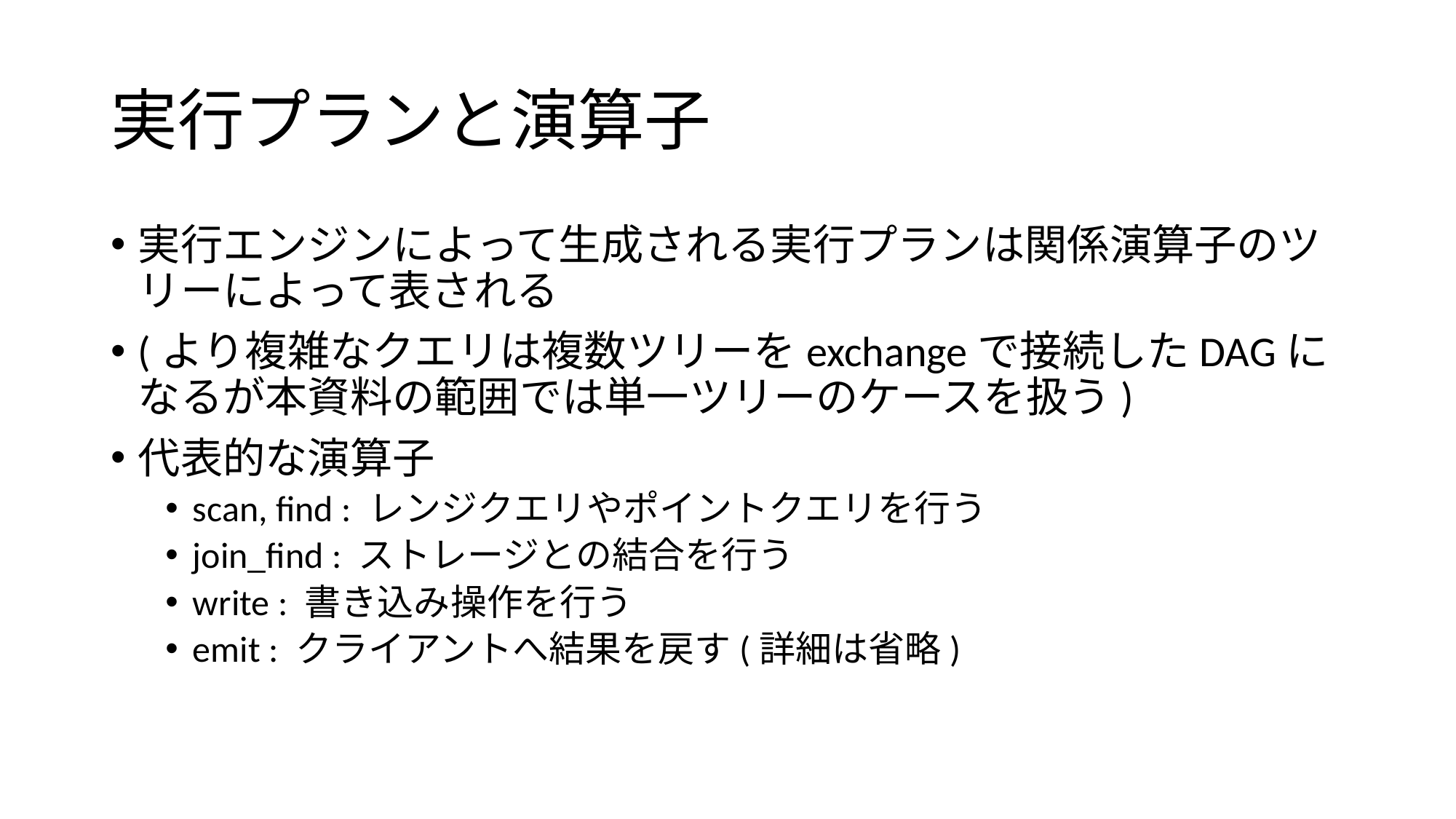

# 実行プランと演算子
実行エンジンによって生成される実行プランは関係演算子のツリーによって表される
(より複雑なクエリは複数ツリーをexchangeで接続したDAGになるが本資料の範囲では単一ツリーのケースを扱う)
代表的な演算子
scan, find : レンジクエリやポイントクエリを行う
join_find : ストレージとの結合を行う
write : 書き込み操作を行う
emit : クライアントへ結果を戻す(詳細は省略)